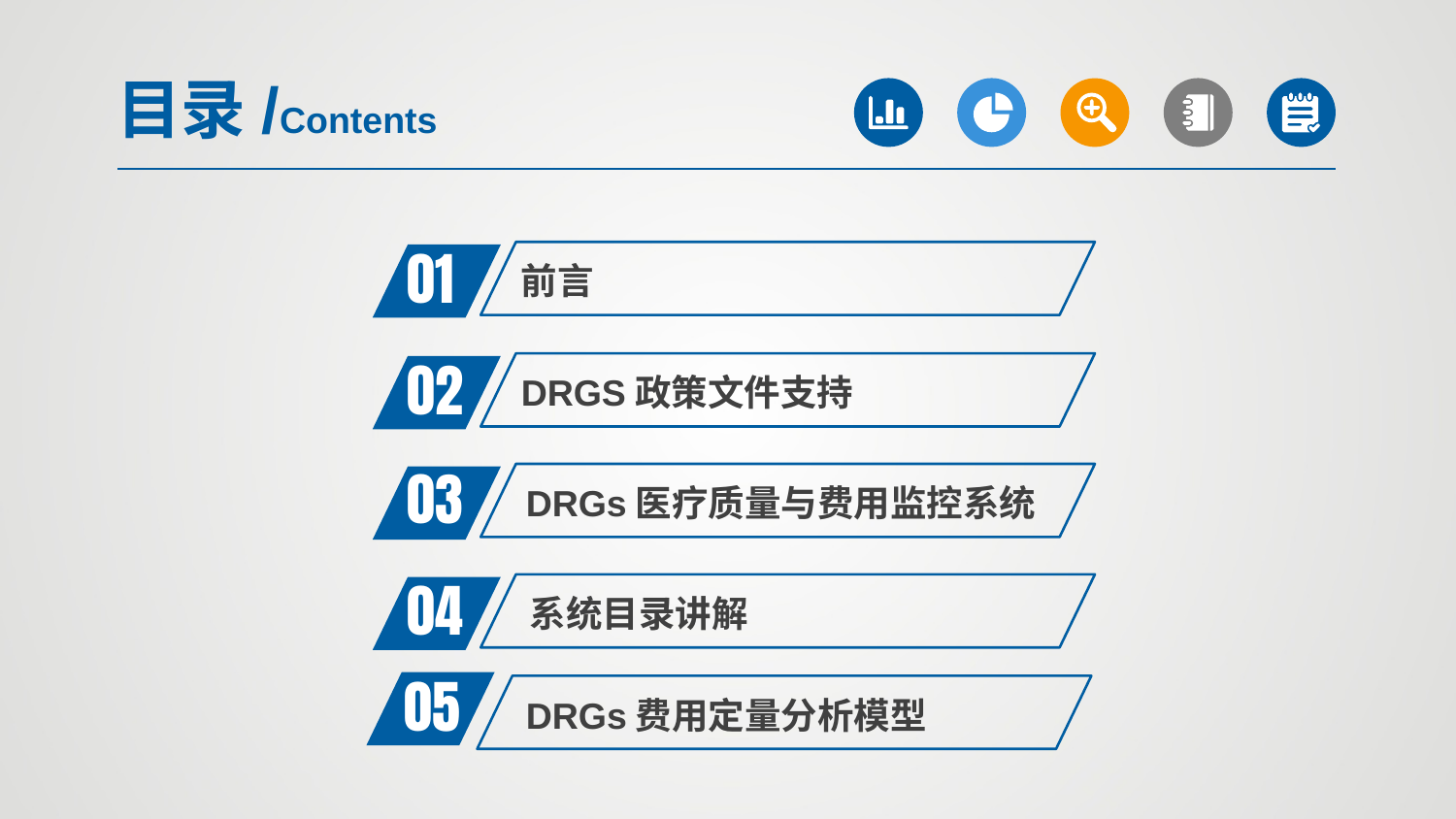

目录/Contents

01

前言
02

DRGS政策文件支持
03

DRGs医疗质量与费用监控系统
04

系统目录讲解
05

DRGs费用定量分析模型